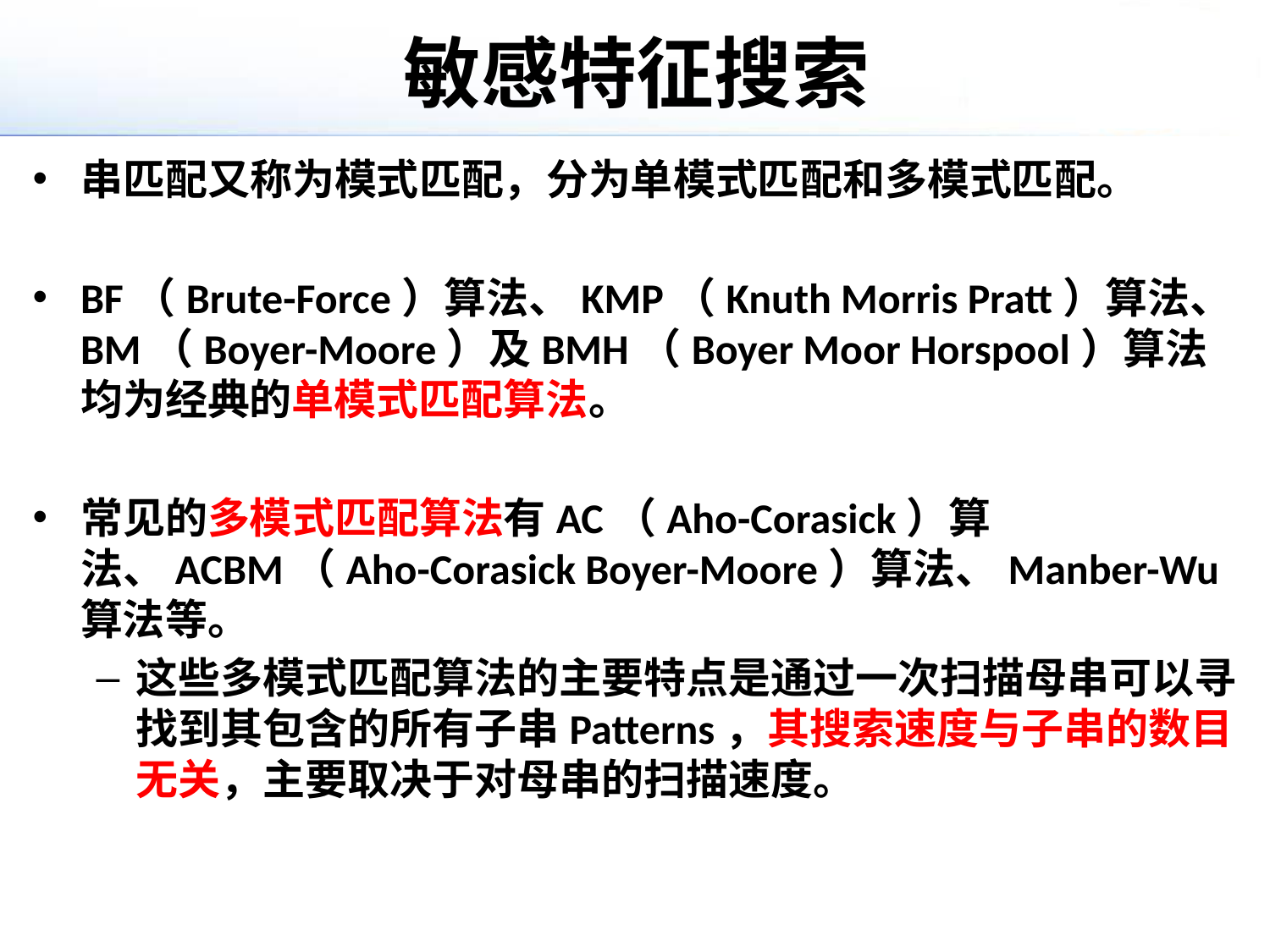

# 敏感特征搜索
串匹配又称为模式匹配，分为单模式匹配和多模式匹配。

BF（Brute-Force）算法、KMP（Knuth Morris Pratt）算法、BM（Boyer-Moore）及BMH（Boyer Moor Horspool）算法均为经典的单模式匹配算法。

常见的多模式匹配算法有AC（Aho-Corasick）算法、ACBM（Aho-Corasick Boyer-Moore）算法、Manber-Wu算法等。
这些多模式匹配算法的主要特点是通过一次扫描母串可以寻找到其包含的所有子串Patterns，其搜索速度与子串的数目无关，主要取决于对母串的扫描速度。